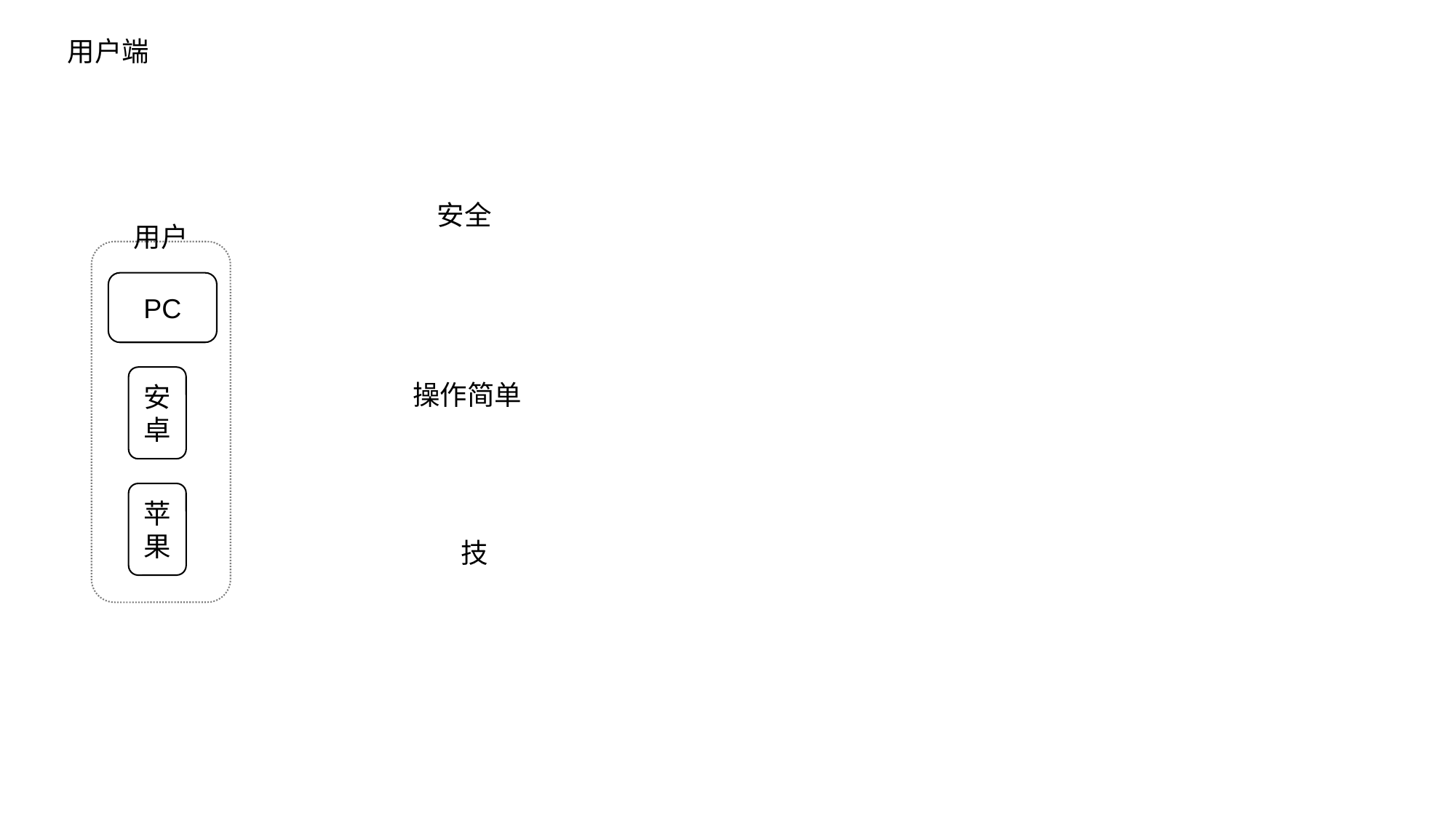

用户端
安全
用户

PC
安卓
操作简单
苹果
技